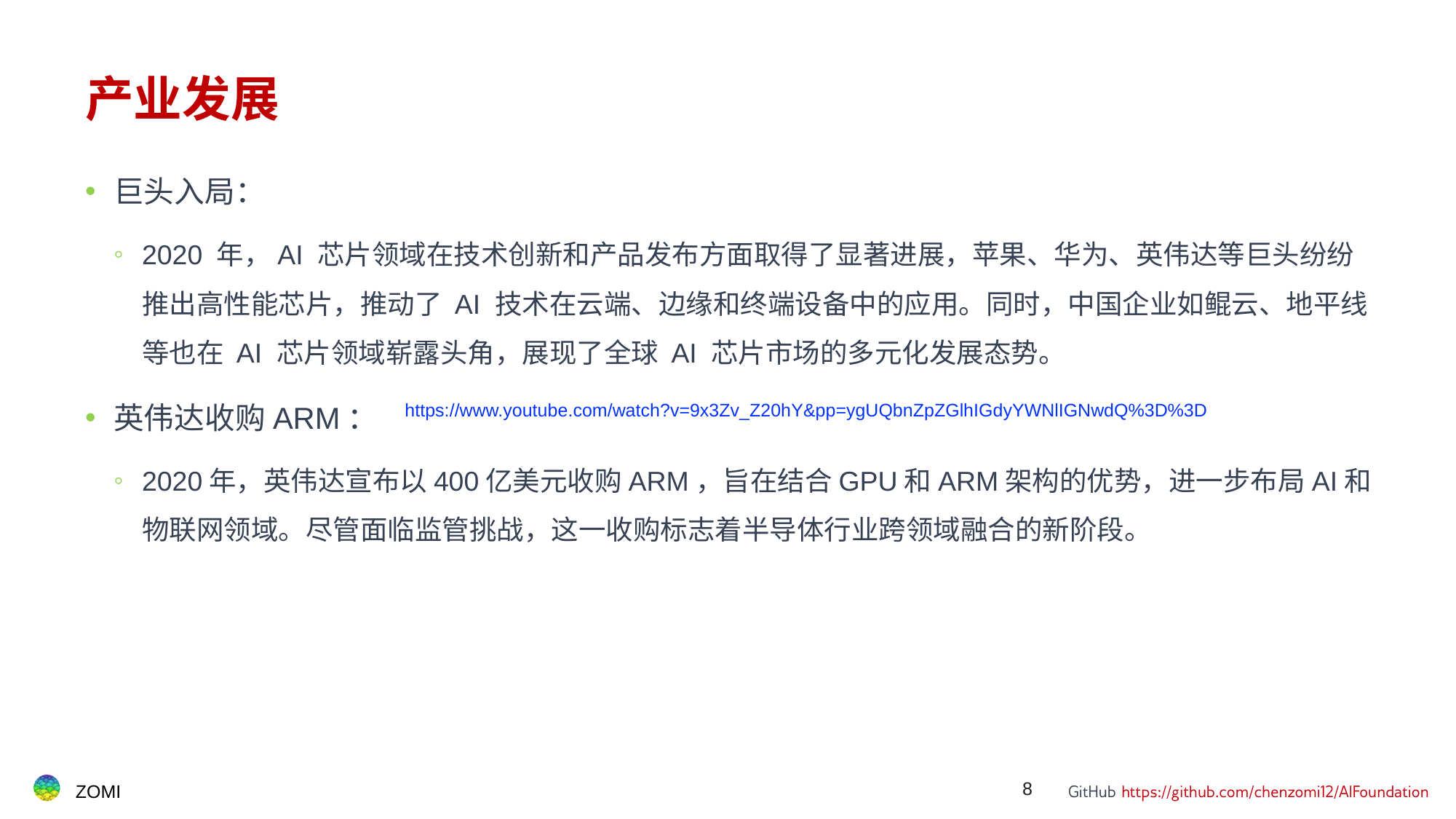

# 产业发展
巨头入局：
2020 年，AI 芯片领域在技术创新和产品发布方面取得了显著进展，苹果、华为、英伟达等巨头纷纷推出高性能芯片，推动了 AI 技术在云端、边缘和终端设备中的应用。同时，中国企业如鲲云、地平线等也在 AI 芯片领域崭露头角，展现了全球 AI 芯片市场的多元化发展态势。
英伟达收购ARM：
2020年，英伟达宣布以400亿美元收购ARM，旨在结合GPU和ARM架构的优势，进一步布局AI和物联网领域。尽管面临监管挑战，这一收购标志着半导体行业跨领域融合的新阶段。
https://www.youtube.com/watch?v=9x3Zv_Z20hY&pp=ygUQbnZpZGlhIGdyYWNlIGNwdQ%3D%3D